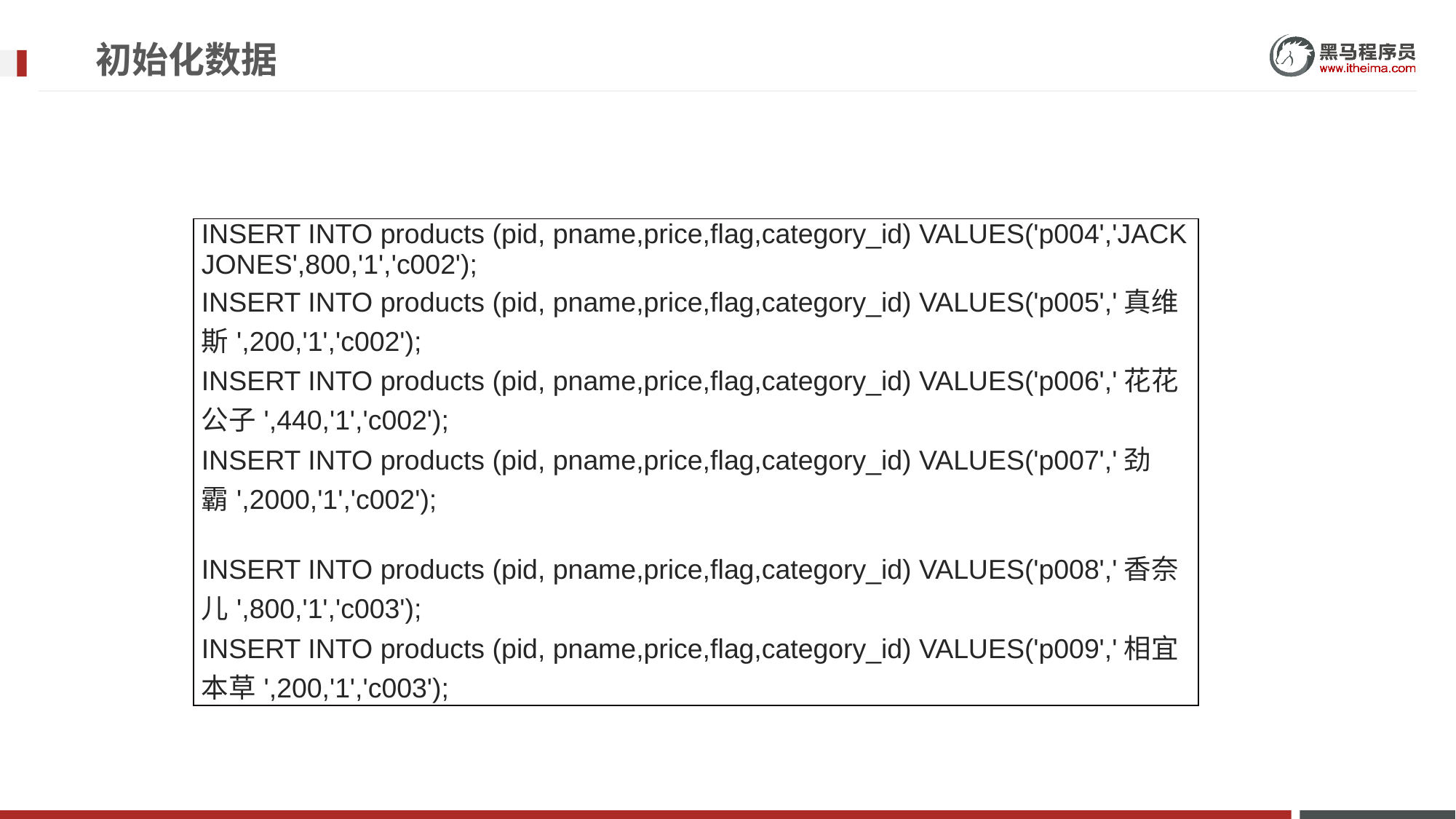

# 初始化数据
| INSERT INTO products (pid, pname,price,flag,category\_id) VALUES('p004','JACK JONES',800,'1','c002'); INSERT INTO products (pid, pname,price,flag,category\_id) VALUES('p005','真维斯',200,'1','c002'); INSERT INTO products (pid, pname,price,flag,category\_id) VALUES('p006','花花公子',440,'1','c002'); INSERT INTO products (pid, pname,price,flag,category\_id) VALUES('p007','劲霸',2000,'1','c002'); INSERT INTO products (pid, pname,price,flag,category\_id) VALUES('p008','香奈儿',800,'1','c003'); INSERT INTO products (pid, pname,price,flag,category\_id) VALUES('p009','相宜本草',200,'1','c003'); |
| --- |